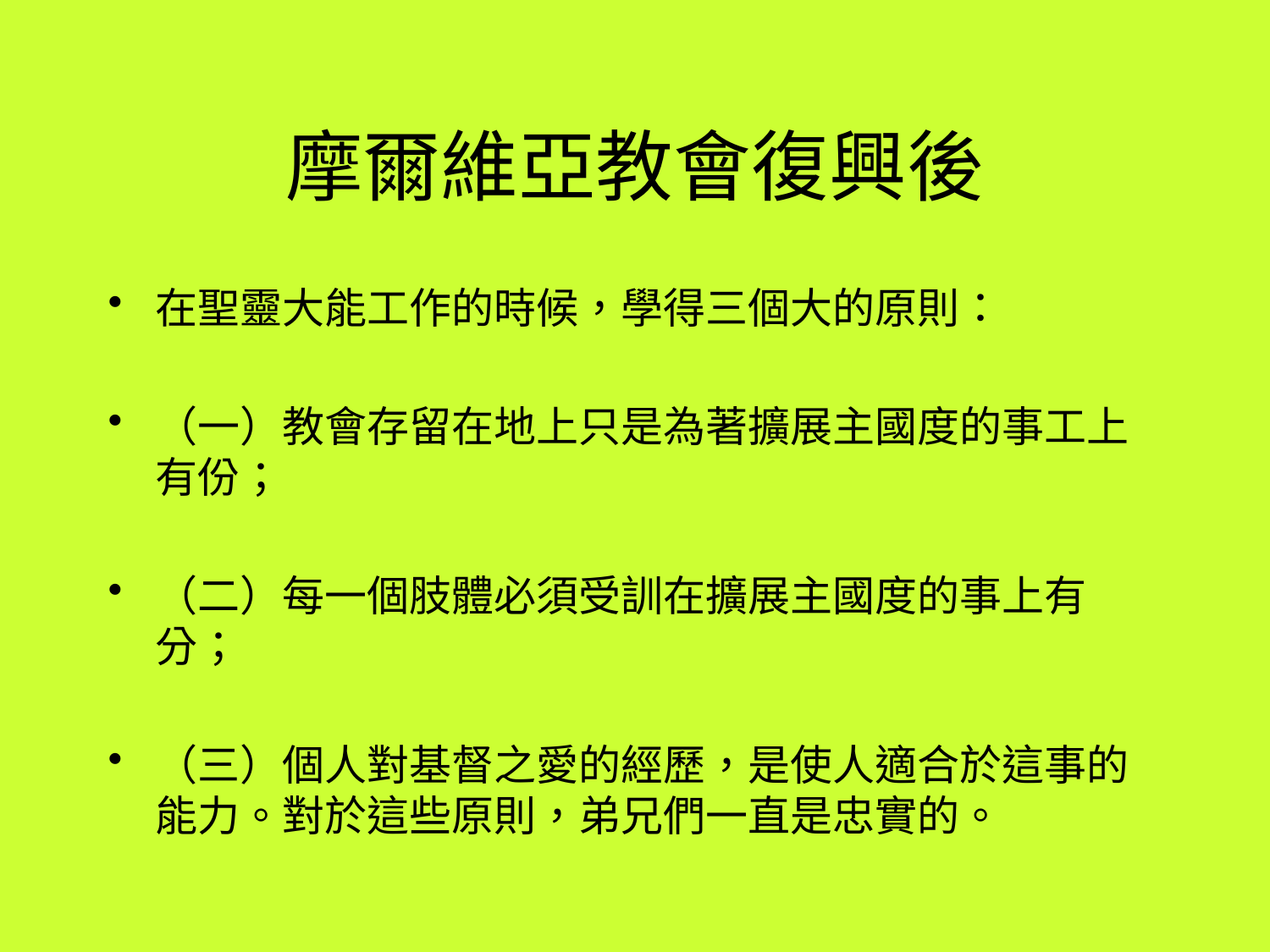

# 摩爾維亞教會復興後
在聖靈大能工作的時候，學得三個大的原則：

（一）教會存留在地上只是為著擴展主國度的事工上有份；

（二）每一個肢體必須受訓在擴展主國度的事上有分；

（三）個人對基督之愛的經歷，是使人適合於這事的能力。對於這些原則，弟兄們一直是忠實的。